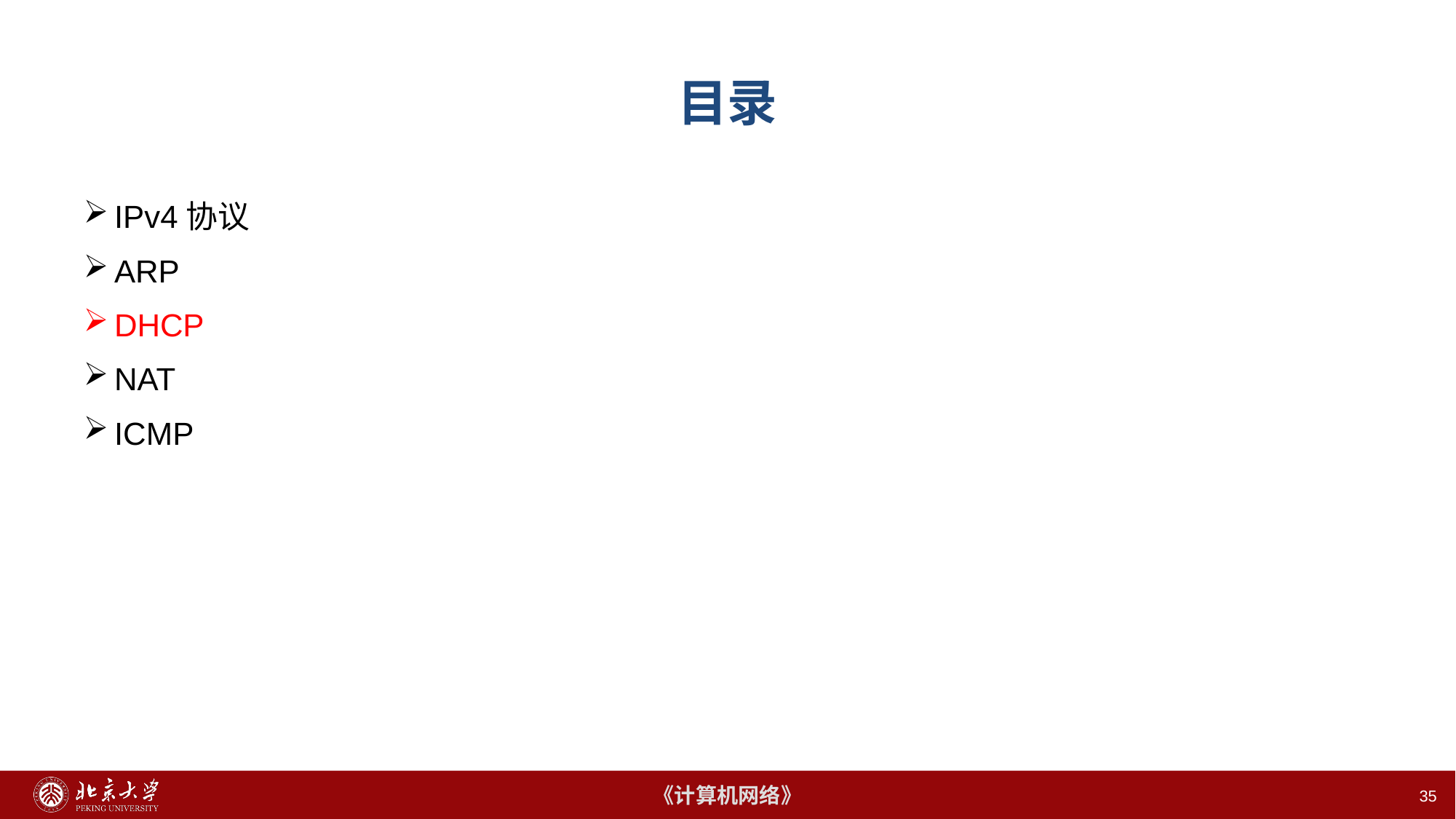

# 目录
IPv4协议
ARP
DHCP
NAT
ICMP
35